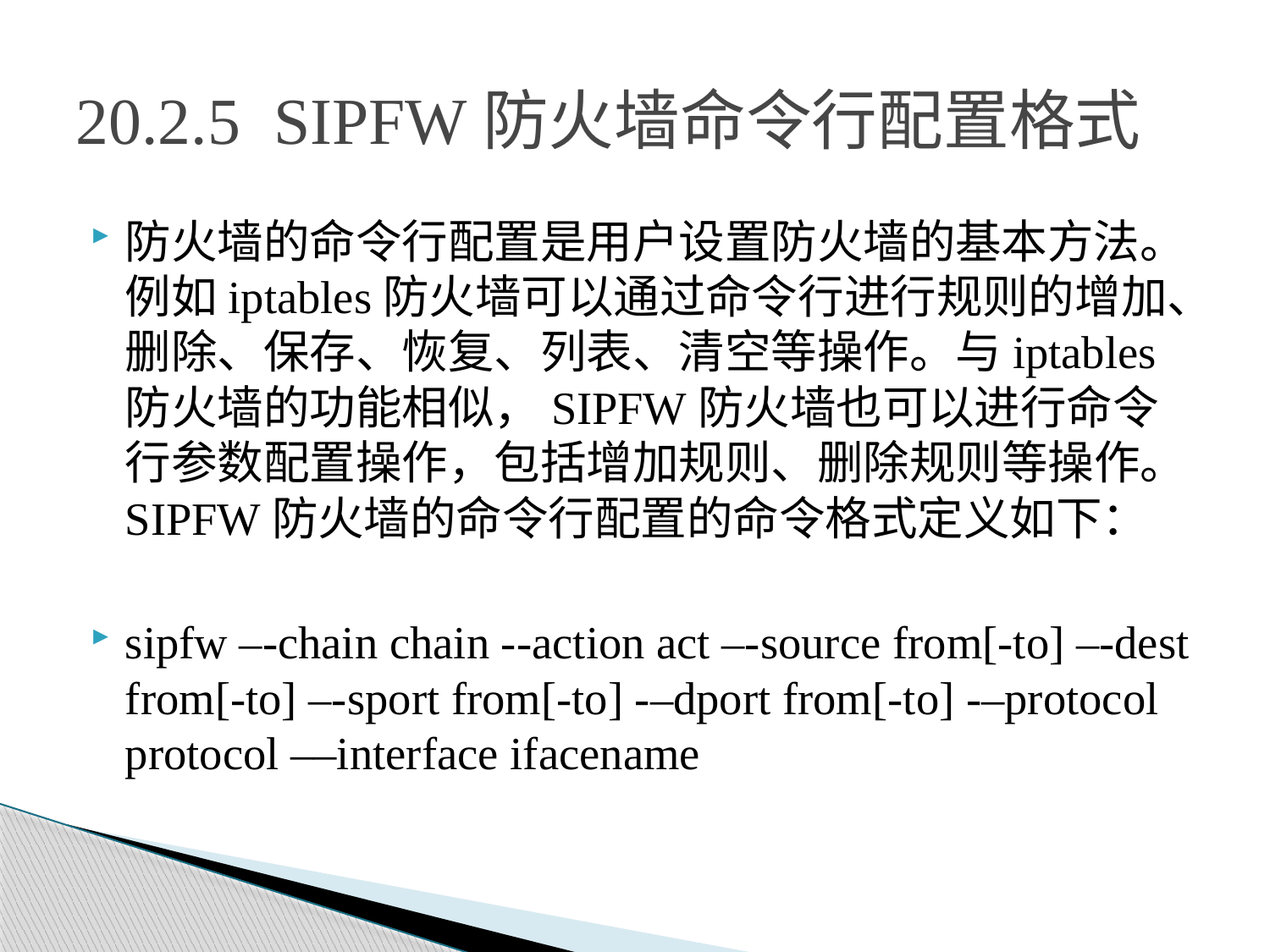

# 20.2.5  SIPFW防火墙命令行配置格式
防火墙的命令行配置是用户设置防火墙的基本方法。例如iptables防火墙可以通过命令行进行规则的增加、删除、保存、恢复、列表、清空等操作。与iptables防火墙的功能相似，SIPFW防火墙也可以进行命令行参数配置操作，包括增加规则、删除规则等操作。SIPFW防火墙的命令行配置的命令格式定义如下：

sipfw –-chain chain --action act –-source from[-to] –-dest from[-to] –-sport from[-to] -–dport from[-to] -–protocol protocol ––interface ifacename